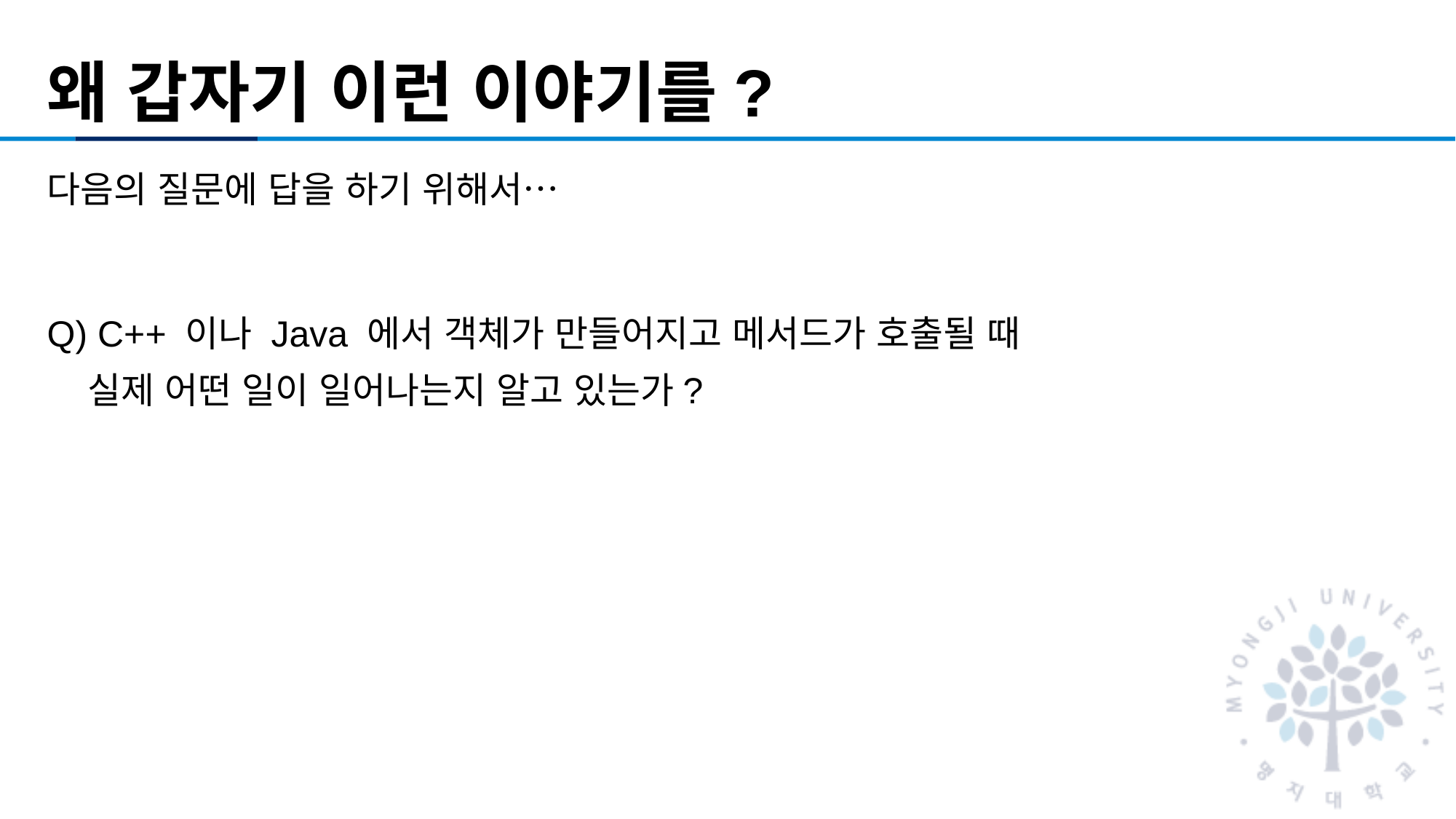

# 왜 갑자기 이런 이야기를?
다음의 질문에 답을 하기 위해서…

Q) C++ 이나 Java 에서 객체가 만들어지고 메서드가 호출될 때
    실제 어떤 일이 일어나는지 알고 있는가?